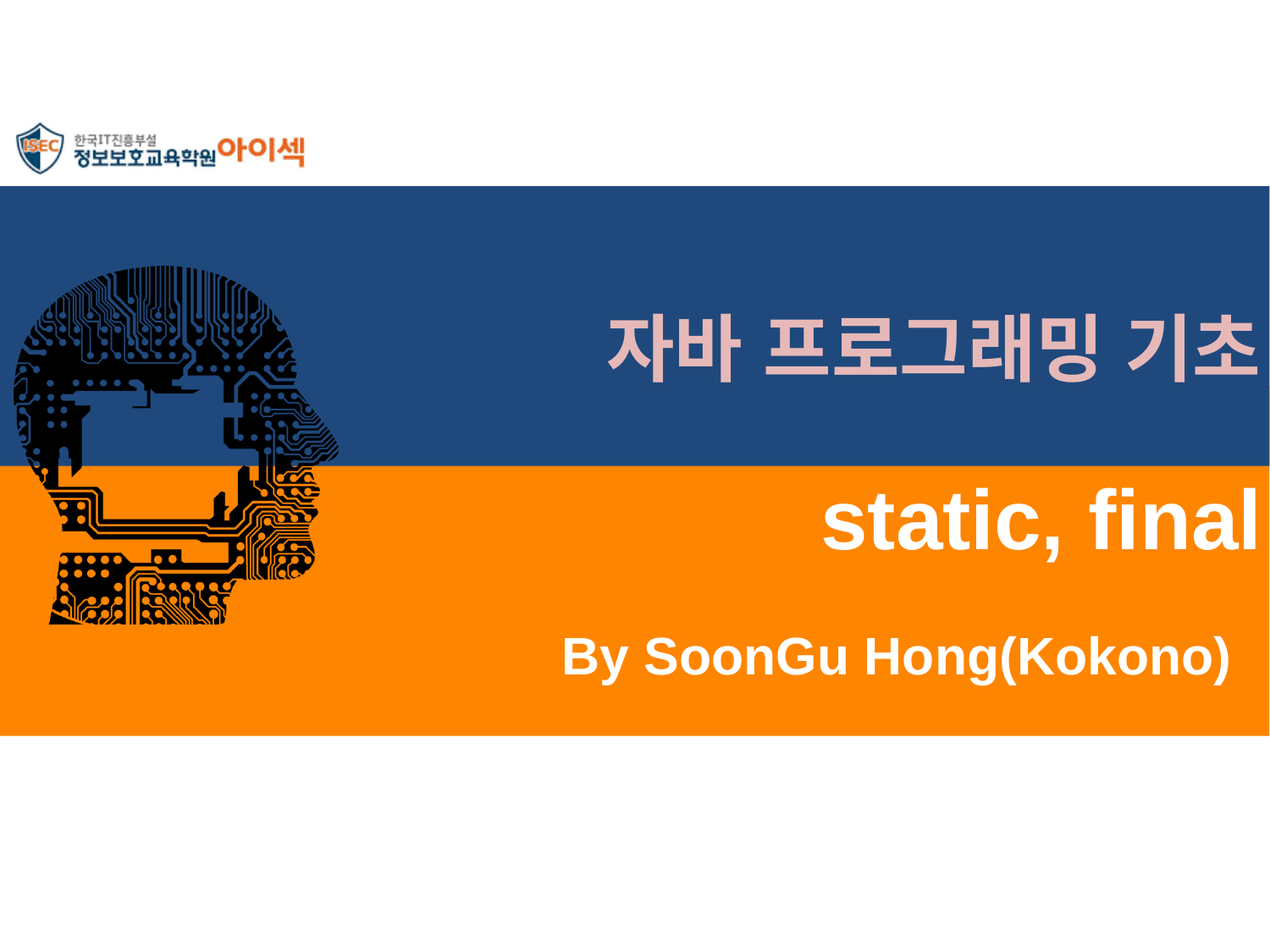

자바 프로그래밍 기초
# static, final
By SoonGu Hong(Kokono)